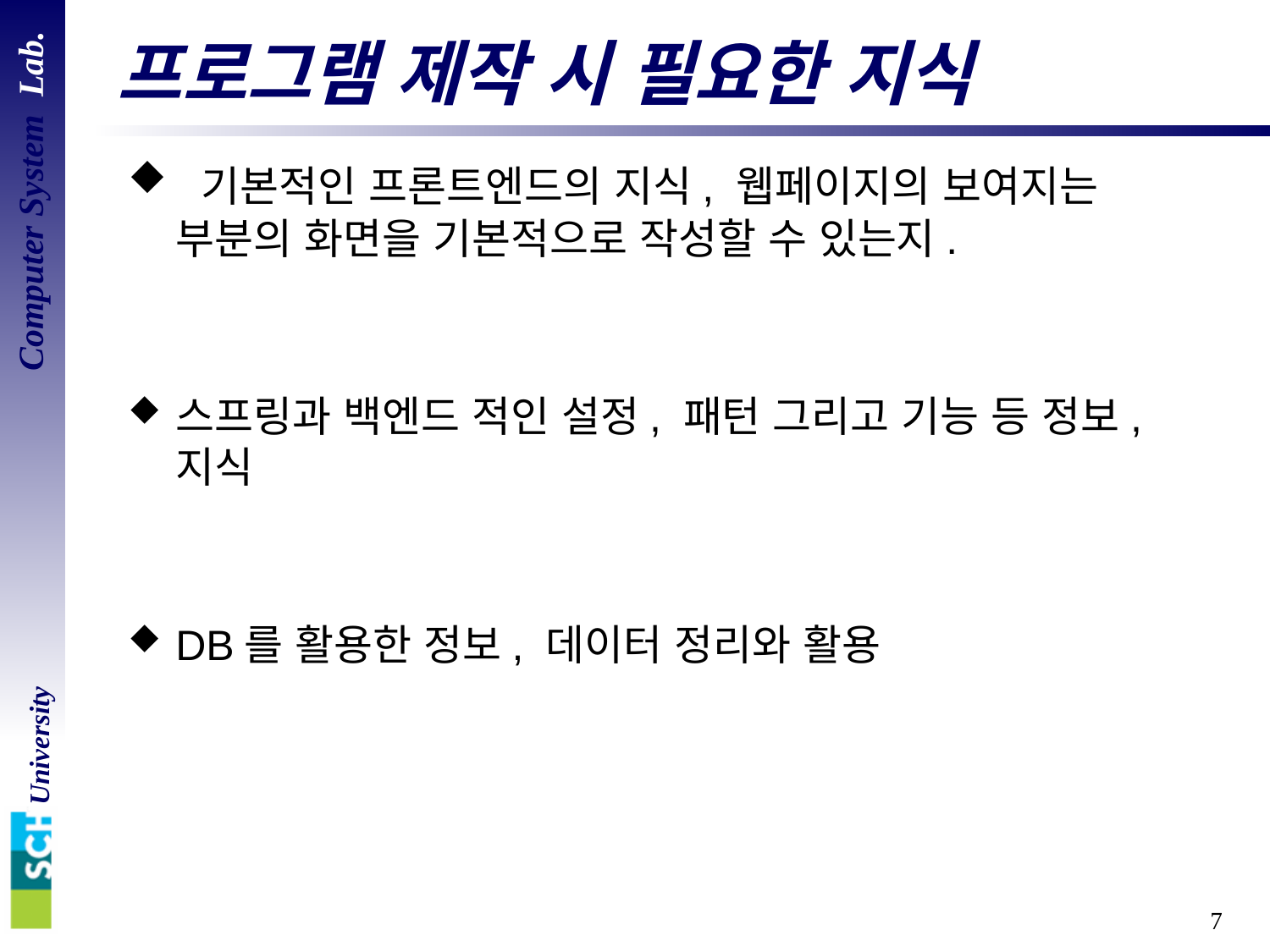

# 프로그램 제작 시 필요한 지식
 기본적인 프론트엔드의 지식, 웹페이지의 보여지는 부분의 화면을 기본적으로 작성할 수 있는지.

스프링과 백엔드 적인 설정, 패턴 그리고 기능 등 정보, 지식

DB를 활용한 정보, 데이터 정리와 활용